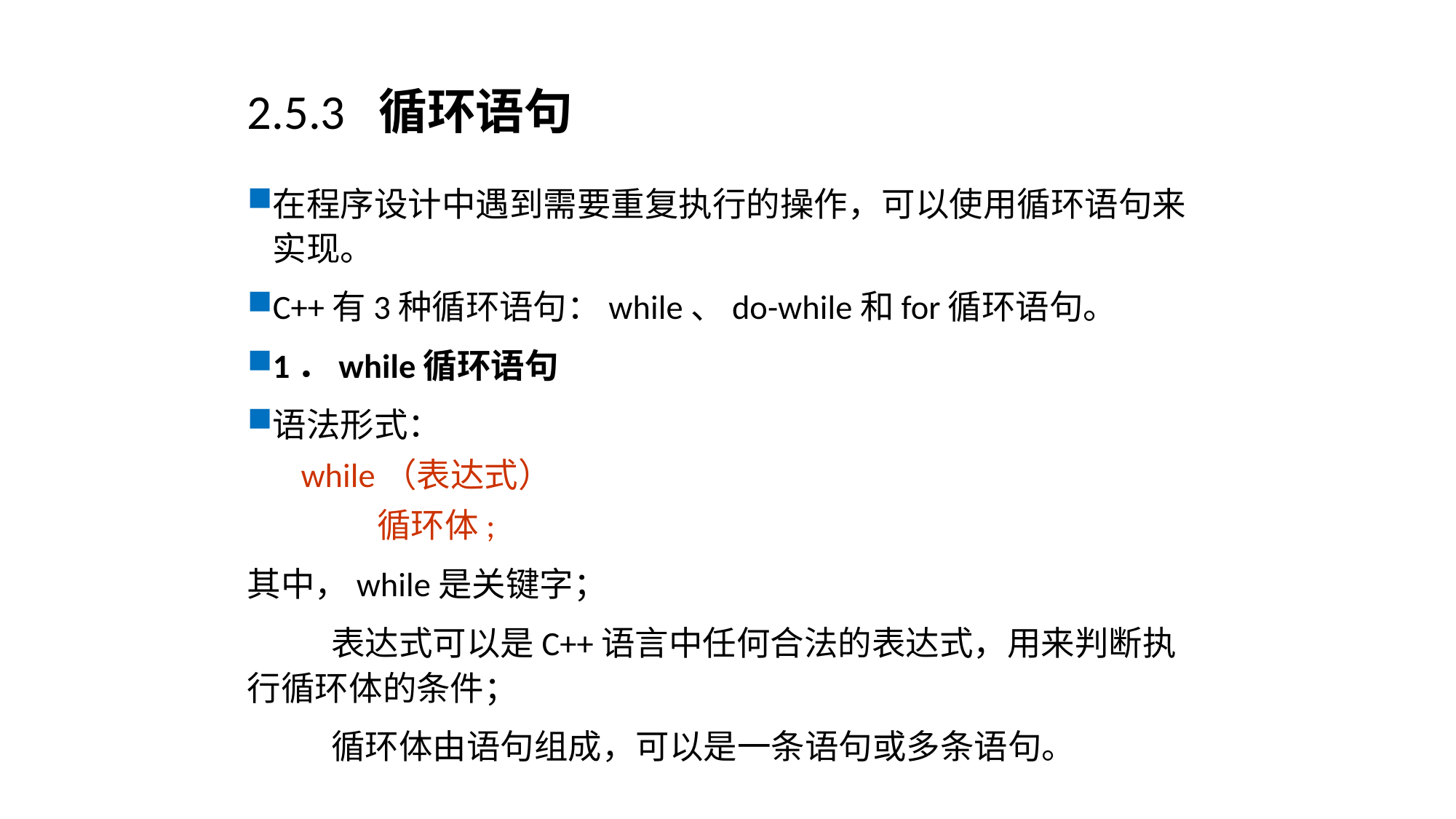

# 2.5.3  循环语句
在程序设计中遇到需要重复执行的操作，可以使用循环语句来实现。
C++有3种循环语句：while、do-while和for循环语句。
1．while循环语句
语法形式：
       while（表达式）
                循环体;
其中，while是关键字；
          表达式可以是C++语言中任何合法的表达式，用来判断执行循环体的条件；
          循环体由语句组成，可以是一条语句或多条语句。